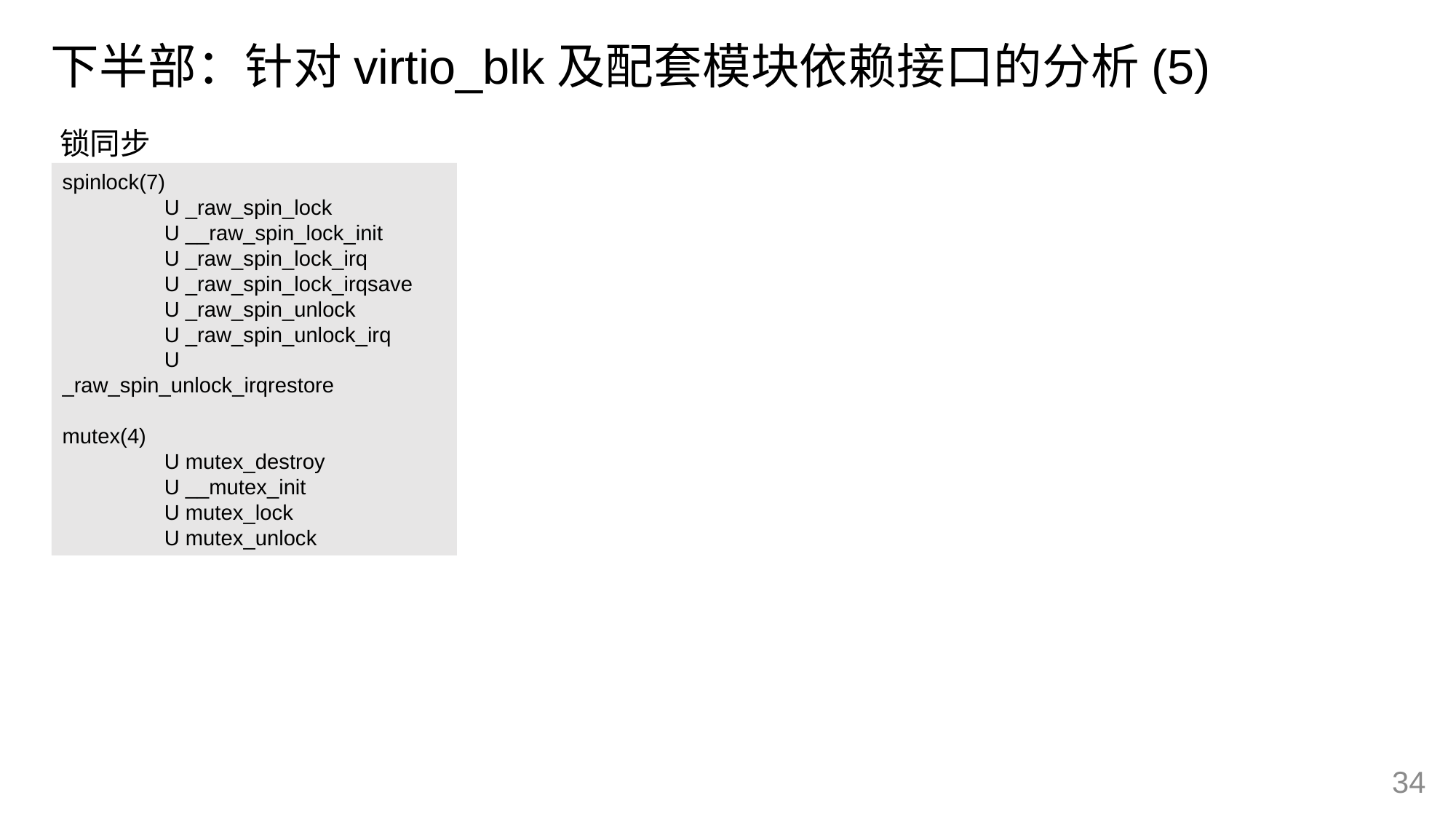

下半部：针对virtio_blk及配套模块依赖接口的分析(5)
锁同步
spinlock(7)
                 U _raw_spin_lock
                 U __raw_spin_lock_init
                 U _raw_spin_lock_irq
                 U _raw_spin_lock_irqsave
                 U _raw_spin_unlock
                 U _raw_spin_unlock_irq
                 U _raw_spin_unlock_irqrestore

mutex(4)
                 U mutex_destroy
                 U __mutex_init
                 U mutex_lock
                 U mutex_unlock
34